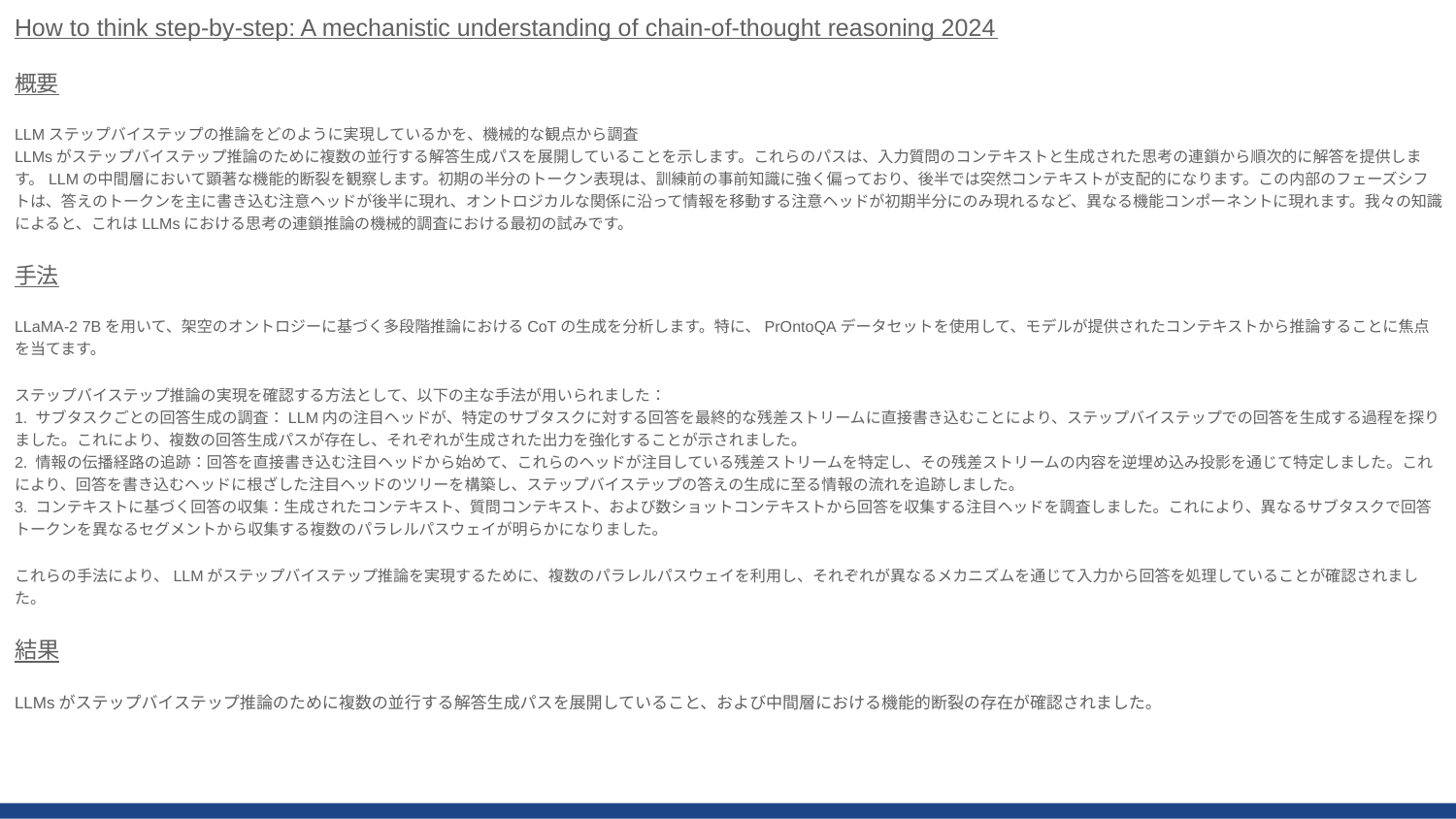

How to think step-by-step: A mechanistic understanding of chain-of-thought reasoning 2024
概要
LLMステップバイステップの推論をどのように実現しているかを、機械的な観点から調査
LLMsがステップバイステップ推論のために複数の並行する解答生成パスを展開していることを示します。これらのパスは、入力質問のコンテキストと生成された思考の連鎖から順次的に解答を提供します。LLMの中間層において顕著な機能的断裂を観察します。初期の半分のトークン表現は、訓練前の事前知識に強く偏っており、後半では突然コンテキストが支配的になります。この内部のフェーズシフトは、答えのトークンを主に書き込む注意ヘッドが後半に現れ、オントロジカルな関係に沿って情報を移動する注意ヘッドが初期半分にのみ現れるなど、異なる機能コンポーネントに現れます。我々の知識によると、これはLLMsにおける思考の連鎖推論の機械的調査における最初の試みです。
手法
LLaMA-2 7Bを用いて、架空のオントロジーに基づく多段階推論におけるCoTの生成を分析します。特に、PrOntoQAデータセットを使用して、モデルが提供されたコンテキストから推論することに焦点を当てます。
ステップバイステップ推論の実現を確認する方法として、以下の主な手法が用いられました：
1. サブタスクごとの回答生成の調査：LLM内の注目ヘッドが、特定のサブタスクに対する回答を最終的な残差ストリームに直接書き込むことにより、ステップバイステップでの回答を生成する過程を探りました。これにより、複数の回答生成パスが存在し、それぞれが生成された出力を強化することが示されました​​。
2. 情報の伝播経路の追跡：回答を直接書き込む注目ヘッドから始めて、これらのヘッドが注目している残差ストリームを特定し、その残差ストリームの内容を逆埋め込み投影を通じて特定しました。これにより、回答を書き込むヘッドに根ざした注目ヘッドのツリーを構築し、ステップバイステップの答えの生成に至る情報の流れを追跡しました​​。
3. コンテキストに基づく回答の収集：生成されたコンテキスト、質問コンテキスト、および数ショットコンテキストから回答を収集する注目ヘッドを調査しました。これにより、異なるサブタスクで回答トークンを異なるセグメントから収集する複数のパラレルパスウェイが明らかになりました​​。
これらの手法により、LLMがステップバイステップ推論を実現するために、複数のパラレルパスウェイを利用し、それぞれが異なるメカニズムを通じて入力から回答を処理していることが確認されました。
結果
LLMsがステップバイステップ推論のために複数の並行する解答生成パスを展開していること、および中間層における機能的断裂の存在が確認されました。